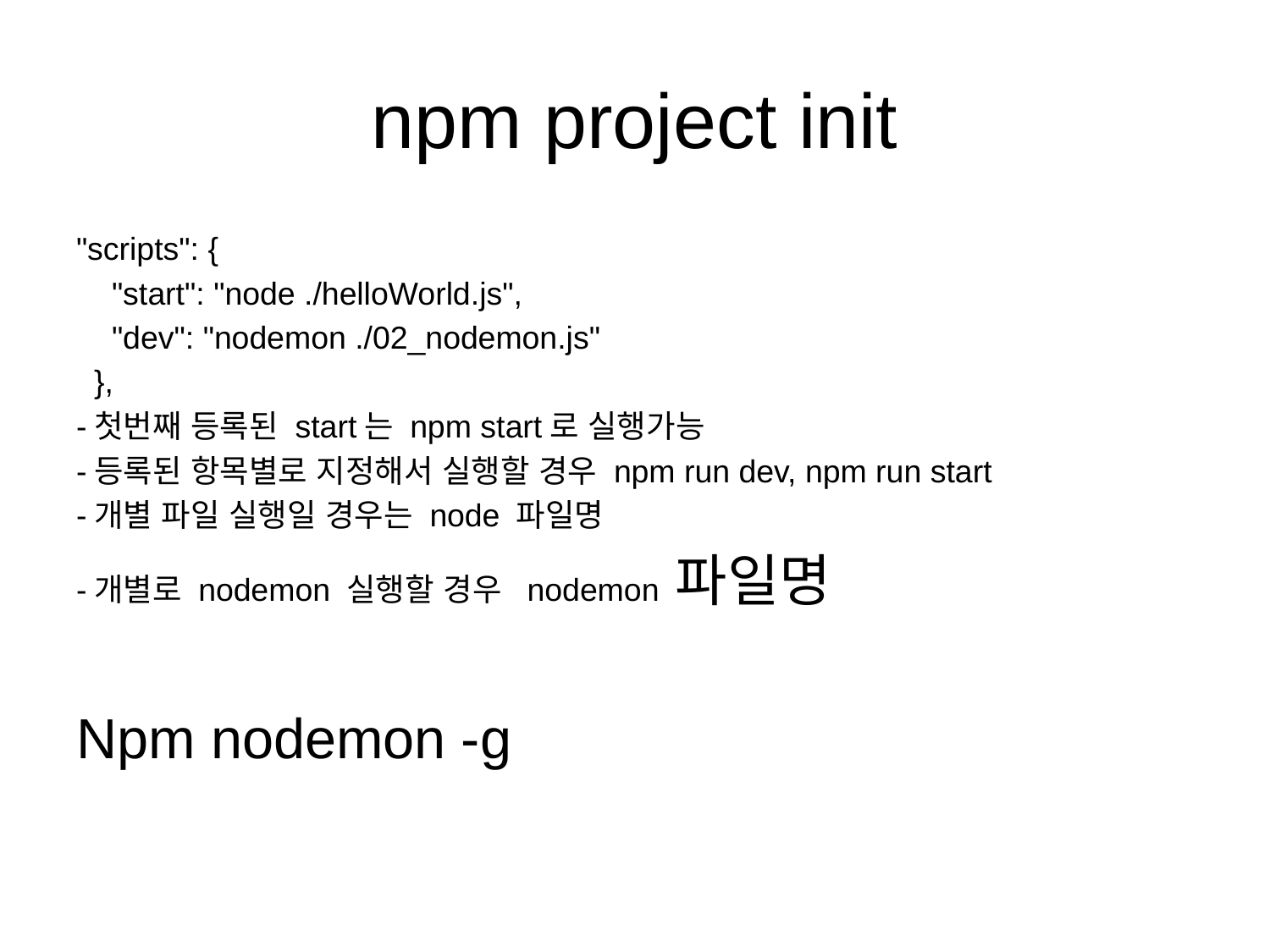

# npm project init
"scripts": {
    "start": "node ./helloWorld.js",
    "dev": "nodemon ./02_nodemon.js"
  },
-첫번째 등록된 start는 npm start로 실행가능
-등록된 항목별로 지정해서 실행할 경우 npm run dev, npm run start
-개별 파일 실행일 경우는 node 파일명
-개별로 nodemon 실행할 경우  nodemon 파일명

Npm nodemon -g